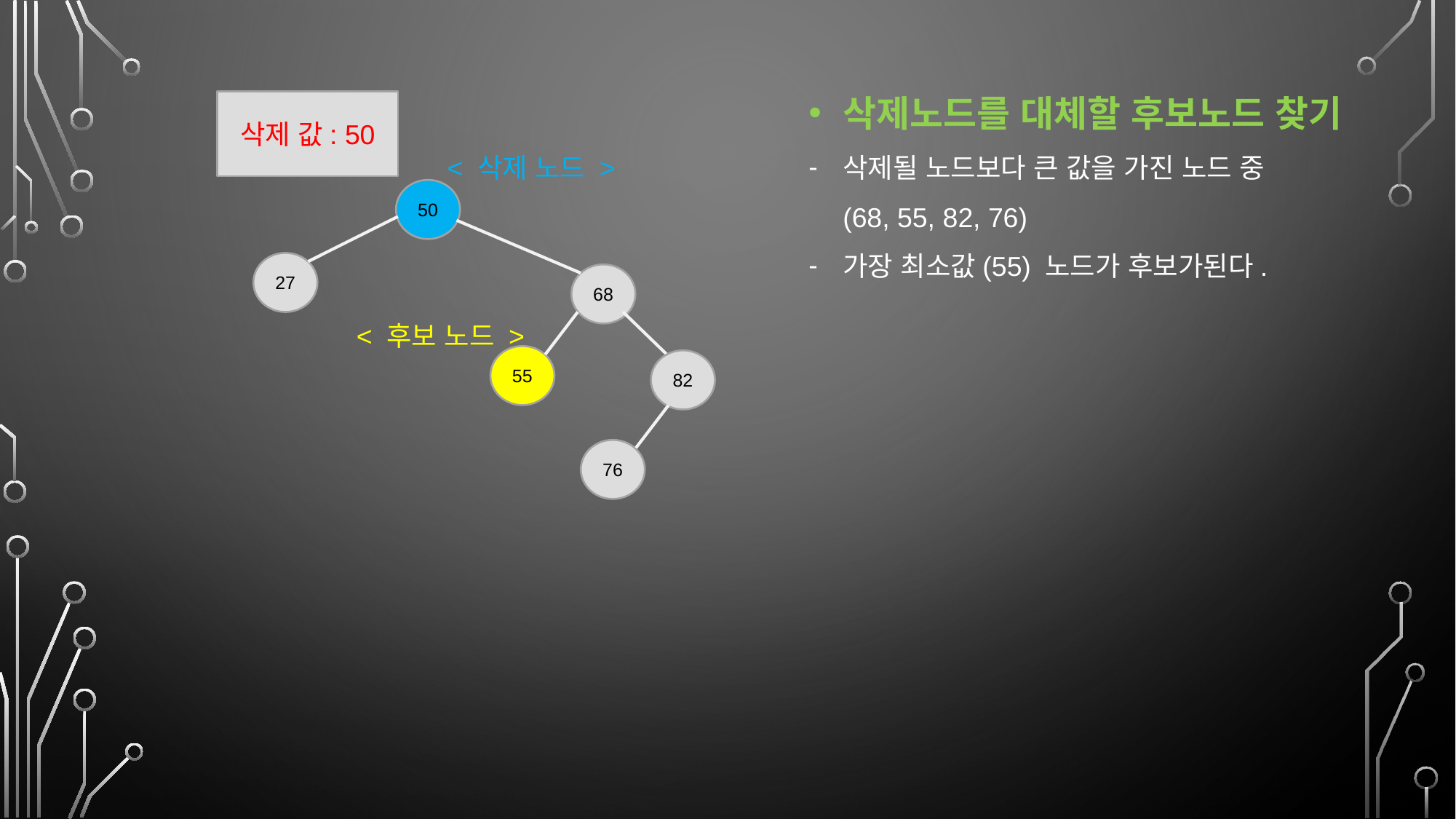

삭제노드를 대체할 후보노드 찾기
삭제될 노드보다 큰 값을 가진 노드 중
(68, 55, 82, 76)
가장 최소값(55) 노드가 후보가된다.
삭제 값: 50
< 삭제 노드 >
50
27
68
< 후보 노드 >
55
82
76